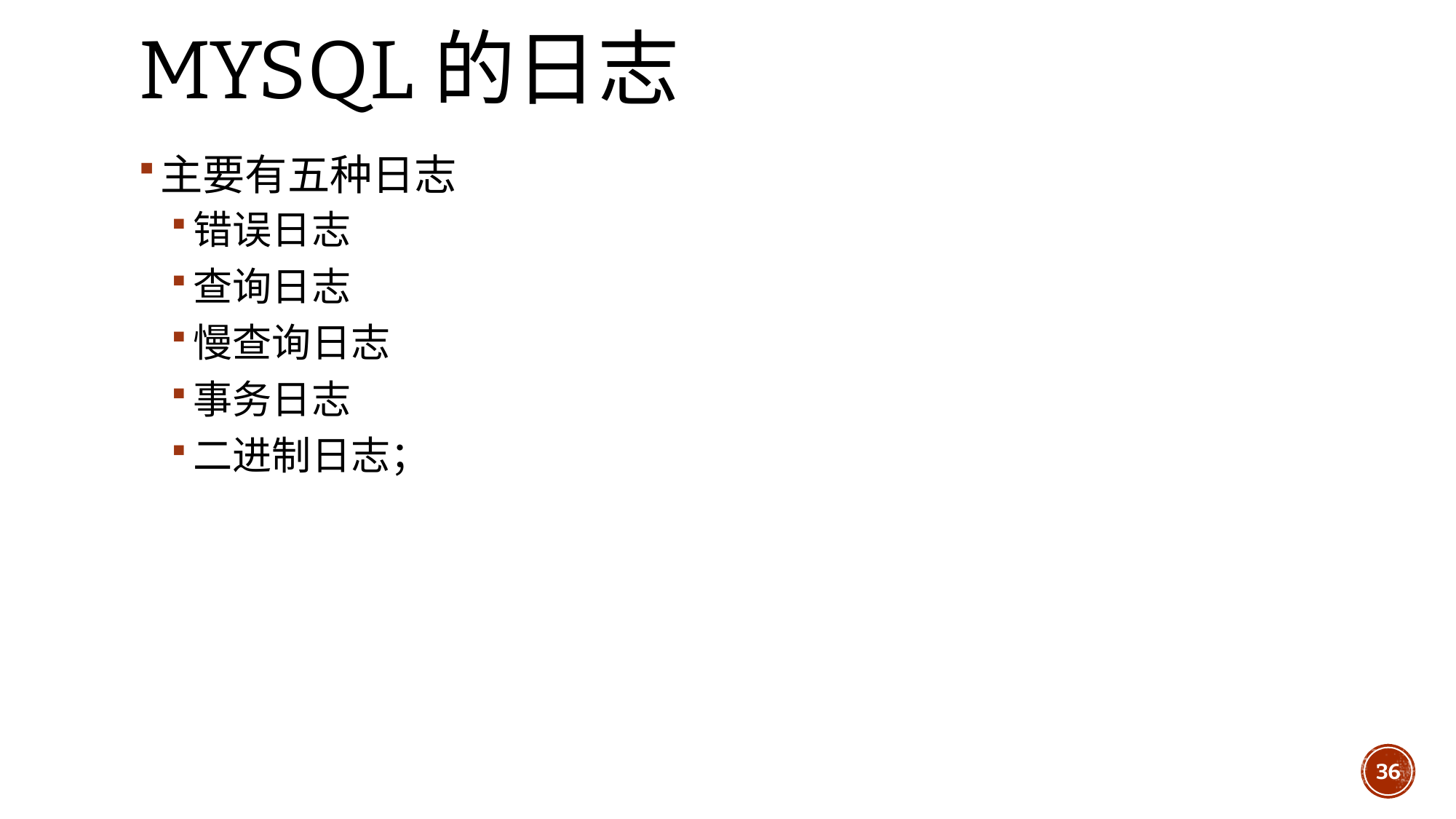

# Mysql的日志
主要有五种日志
错误日志
查询日志
慢查询日志
事务日志
二进制日志；
36